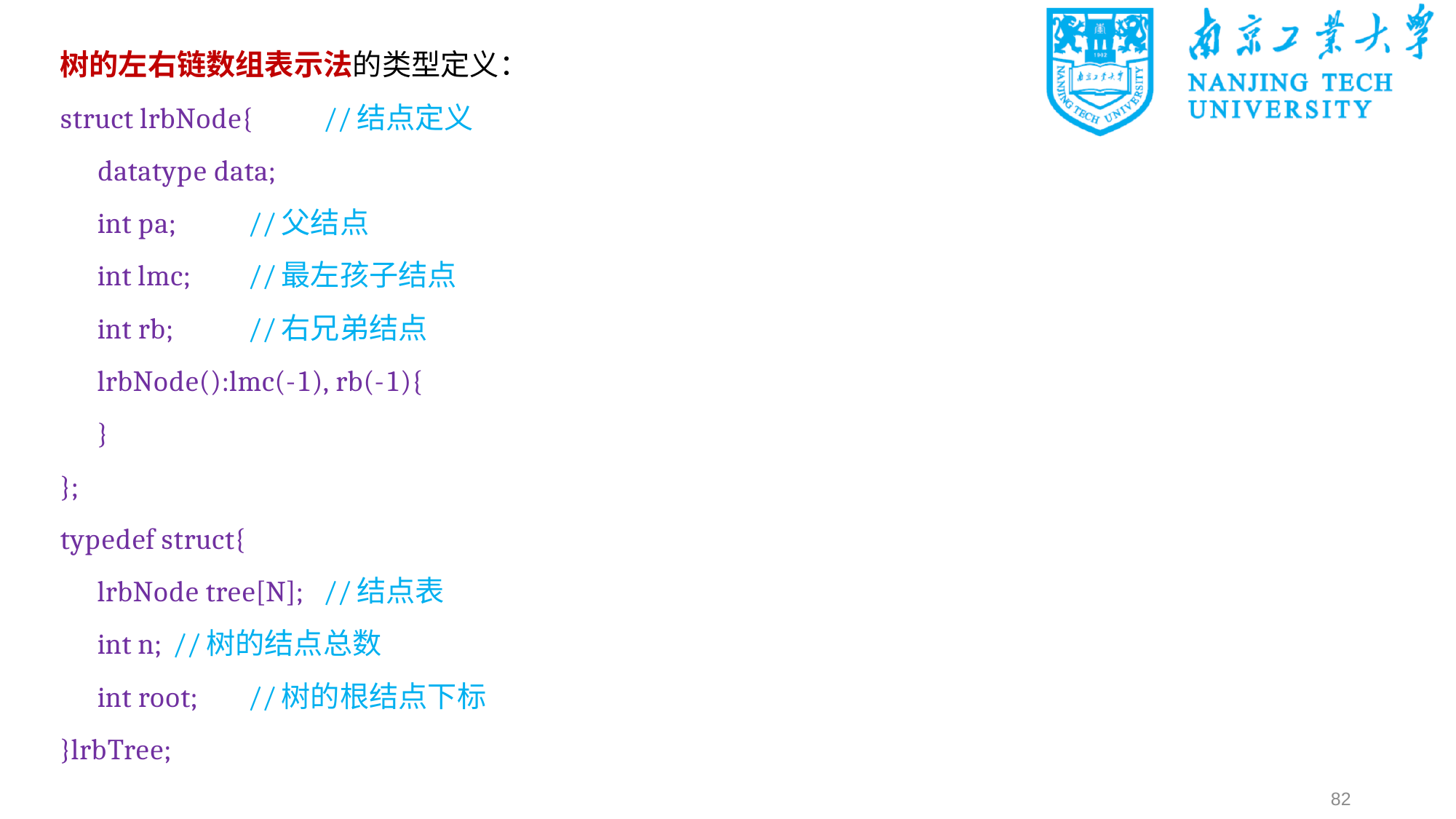

树的左右链数组表示法的类型定义：
struct lrbNode{			//结点定义
	datatype data;
	int pa;				//父结点
	int lmc;				//最左孩子结点
	int rb;				//右兄弟结点
	lrbNode():lmc(-1), rb(-1){
	}
};
typedef struct{
	lrbNode tree[N];		//结点表
	int n;				//树的结点总数
	int root;			//树的根结点下标
}lrbTree;
82